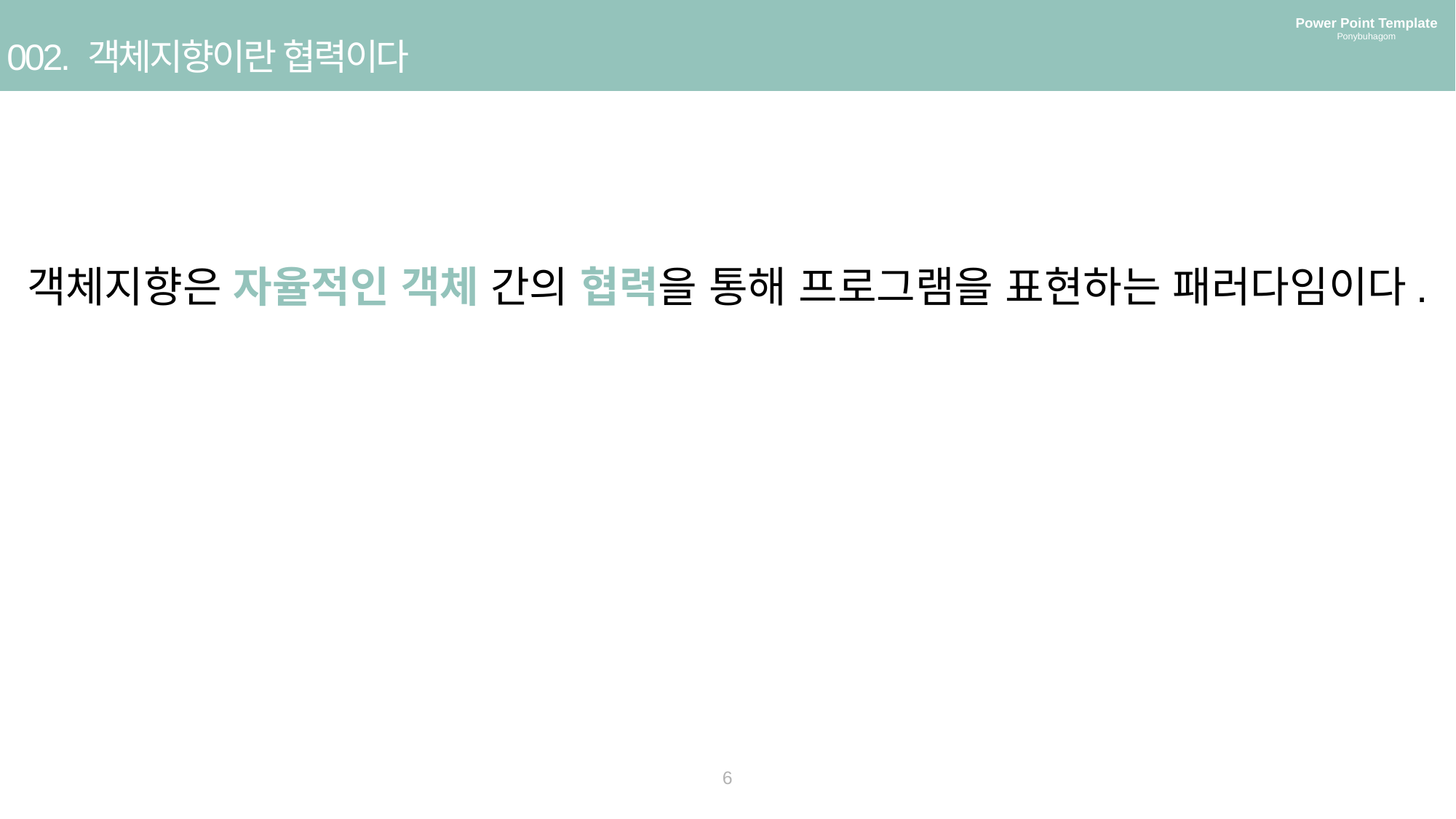

Power Point Template
Ponybuhagom
002. 객체지향이란 협력이다
객체지향은 자율적인 객체 간의 협력을 통해 프로그램을 표현하는 패러다임이다.
6